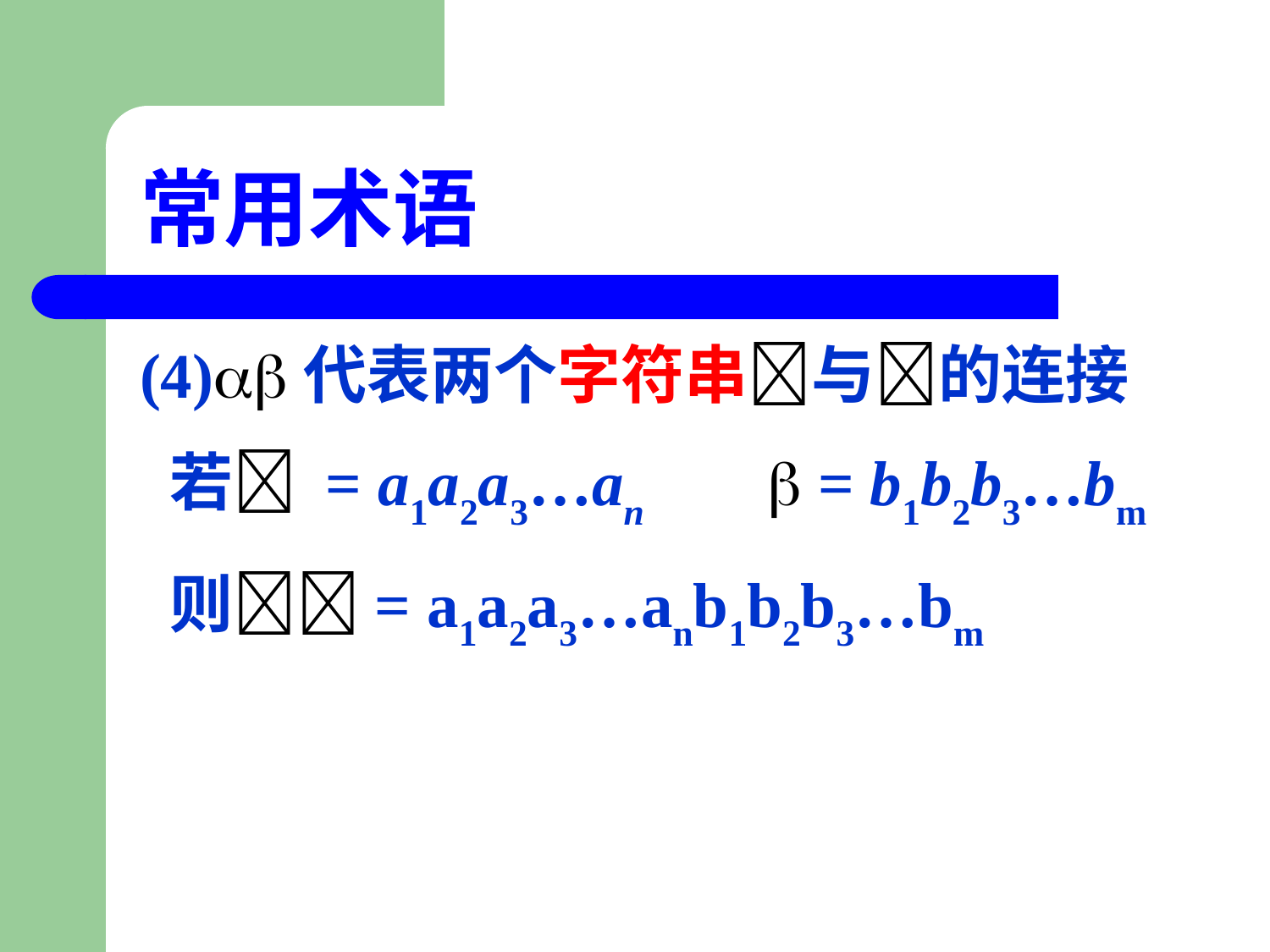

# 常用术语
(4)αβ代表两个字符串α与β的连接
 若α = a1a2a3…an         β = b1b2b3…bm
 则αβ= a1a2a3…anb1b2b3…bm